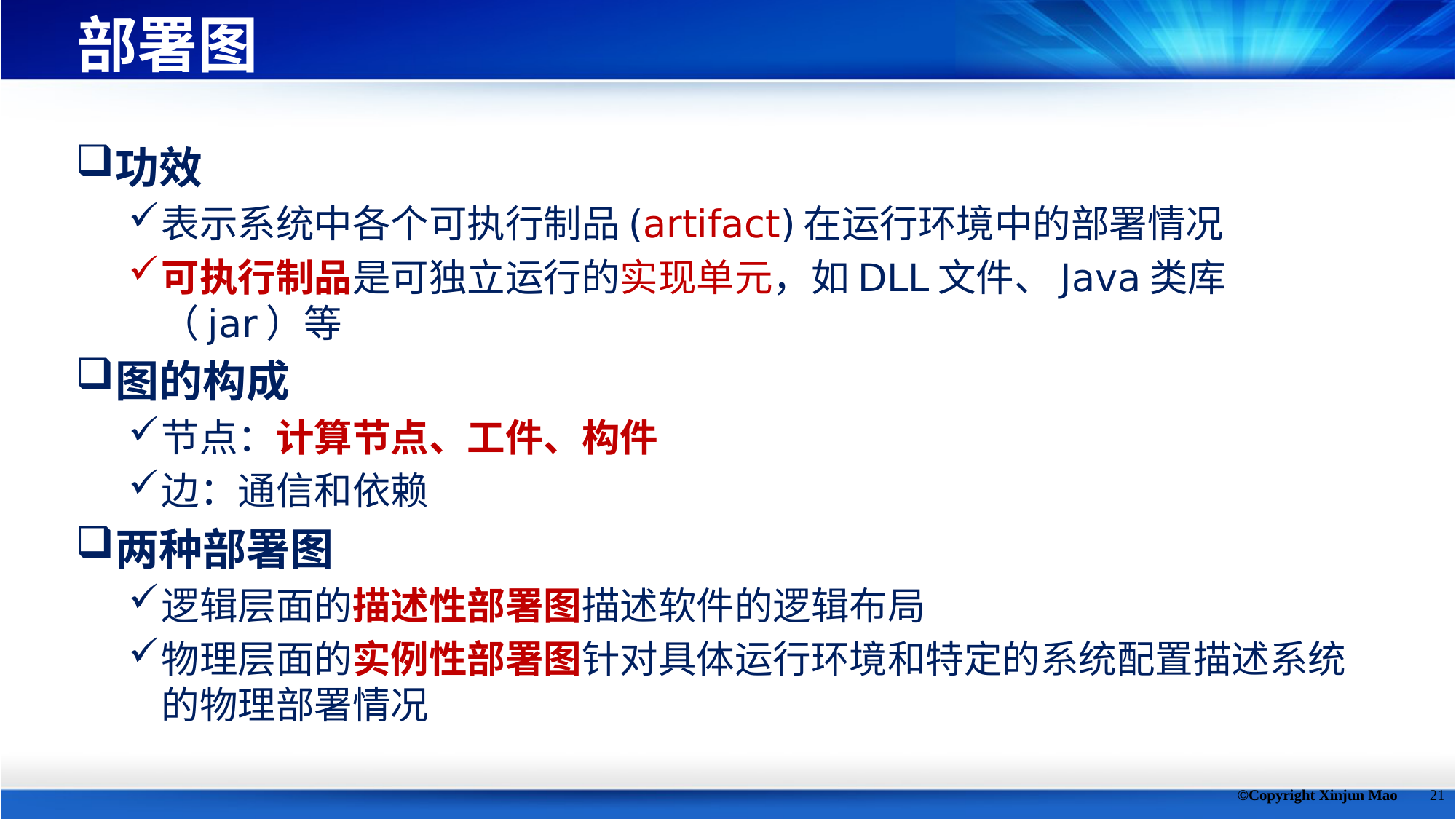

# 部署图
功效
表示系统中各个可执行制品(artifact)在运行环境中的部署情况
可执行制品是可独立运行的实现单元，如DLL文件、Java类库（jar）等
图的构成
节点：计算节点、工件、构件
边：通信和依赖
两种部署图
逻辑层面的描述性部署图描述软件的逻辑布局
物理层面的实例性部署图针对具体运行环境和特定的系统配置描述系统的物理部署情况
©Copyright Xinjun Mao
21